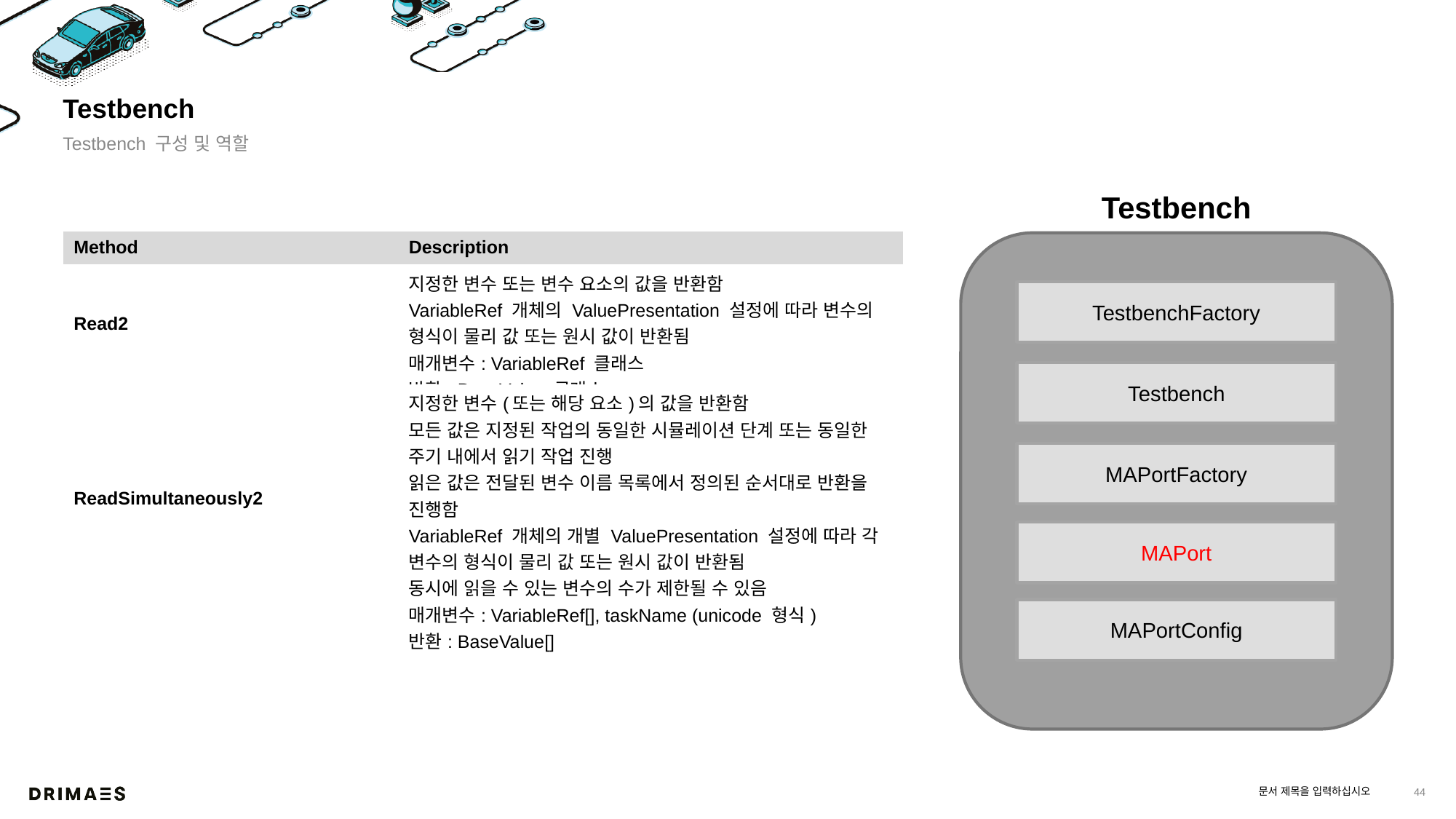

# Testbench
Testbench 구성 및 역할
Testbench
| Method | Description |
| --- | --- |
| Read2 | 지정한 변수 또는 변수 요소의 값을 반환함 VariableRef 개체의 ValuePresentation 설정에 따라 변수의 형식이 물리 값 또는 원시 값이 반환됨 매개변수: VariableRef 클래스 반환: BaseValue 클래스 |
| ReadSimultaneously2 | 지정한 변수(또는 해당 요소)의 값을 반환함 모든 값은 지정된 작업의 동일한 시뮬레이션 단계 또는 동일한 주기 내에서 읽기 작업 진행 읽은 값은 전달된 변수 이름 목록에서 정의된 순서대로 반환을 진행함 VariableRef 개체의 개별 ValuePresentation 설정에 따라 각 변수의 형식이 물리 값 또는 원시 값이 반환됨 동시에 읽을 수 있는 변수의 수가 제한될 수 있음 매개변수: VariableRef[], taskName (unicode 형식) 반환: BaseValue[] |

TestbenchFactory
Testbench
MAPortFactory
MAPort
MAPortConfig
문서 제목을 입력하십시오